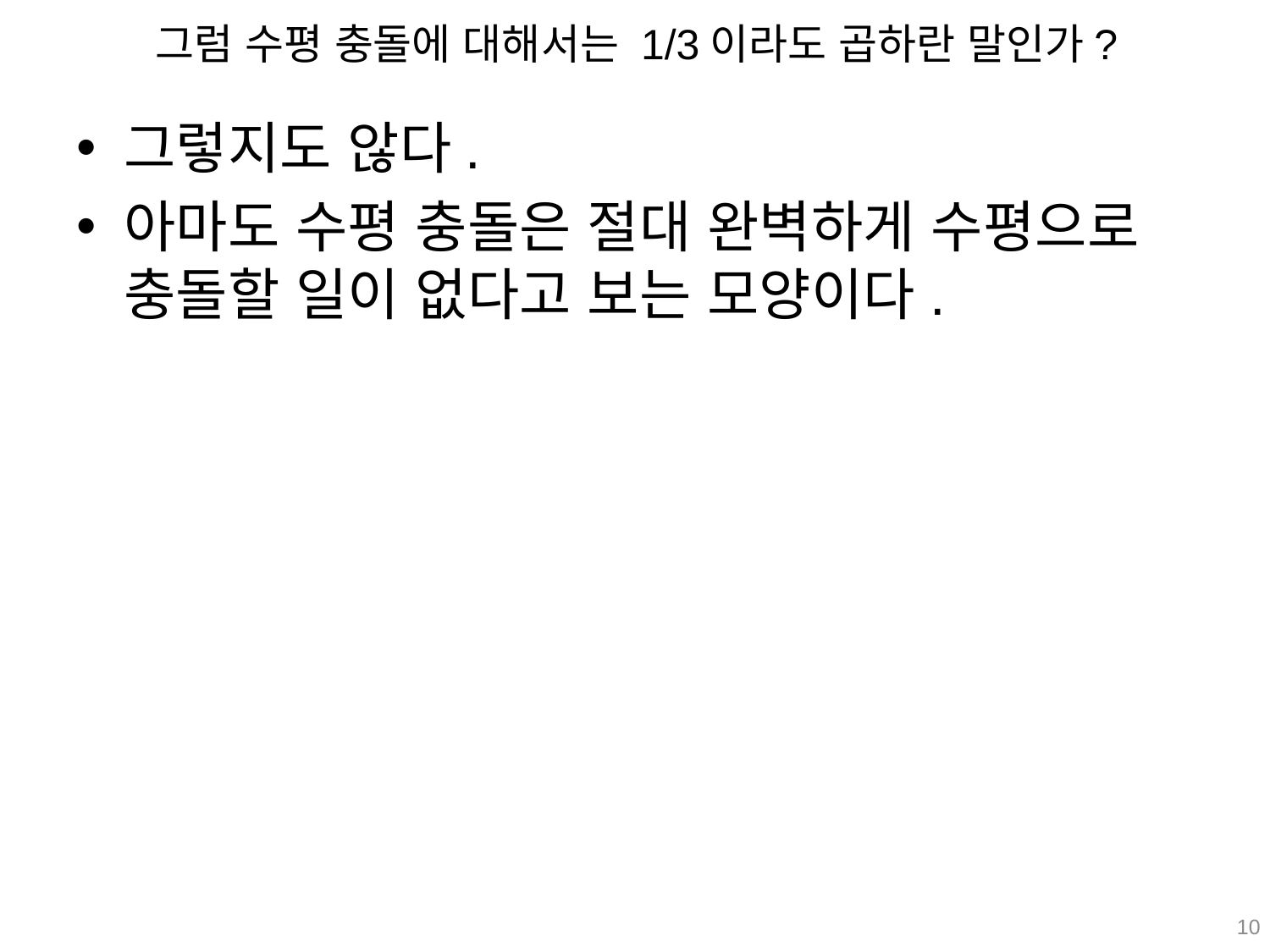

# 그럼 수평 충돌에 대해서는 1/3이라도 곱하란 말인가?
그렇지도 않다.
아마도 수평 충돌은 절대 완벽하게 수평으로 충돌할 일이 없다고 보는 모양이다.

10